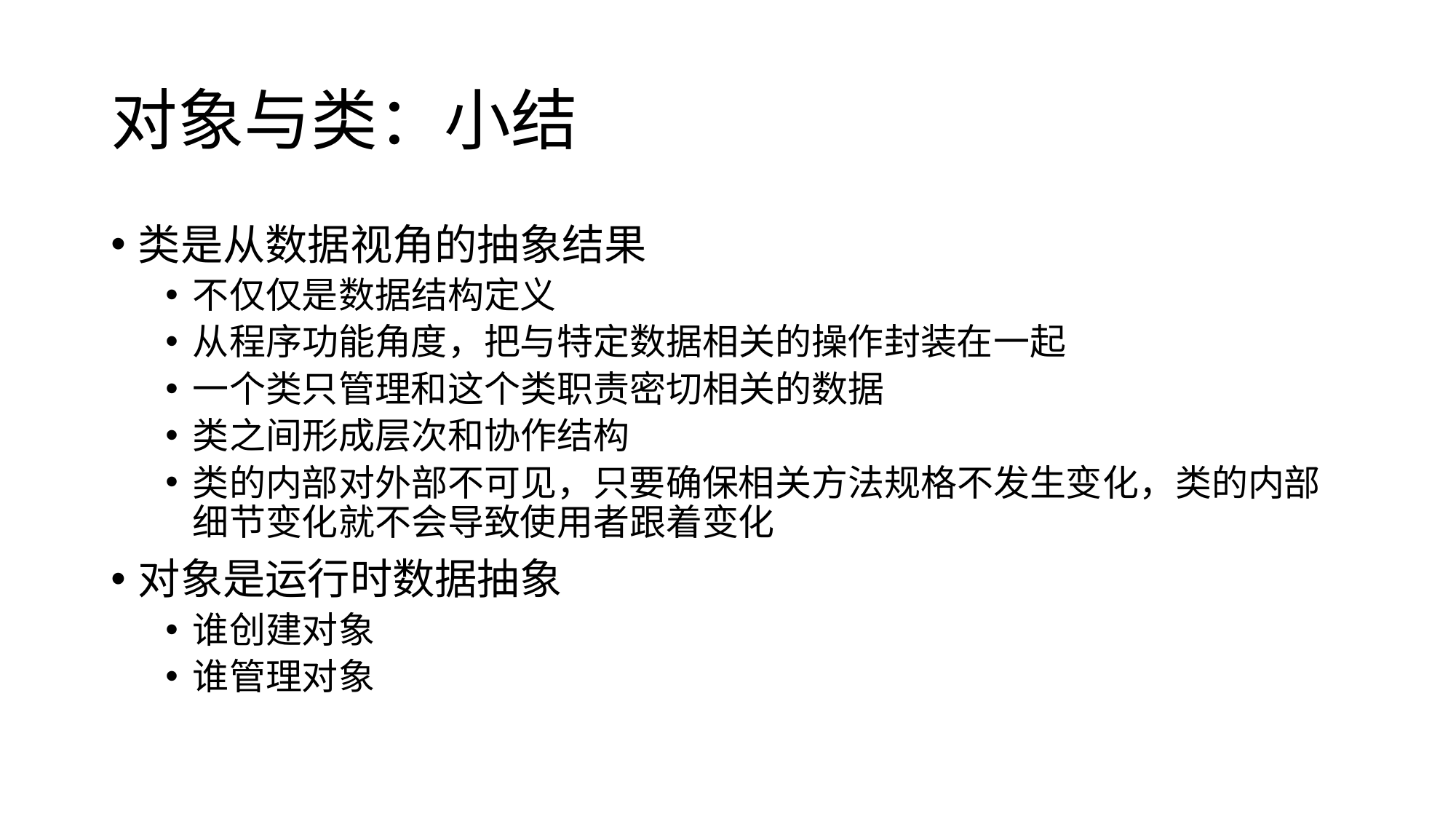

# 对象与类：小结
类是从数据视角的抽象结果
不仅仅是数据结构定义
从程序功能角度，把与特定数据相关的操作封装在一起
一个类只管理和这个类职责密切相关的数据
类之间形成层次和协作结构
类的内部对外部不可见，只要确保相关方法规格不发生变化，类的内部细节变化就不会导致使用者跟着变化
对象是运行时数据抽象
谁创建对象
谁管理对象